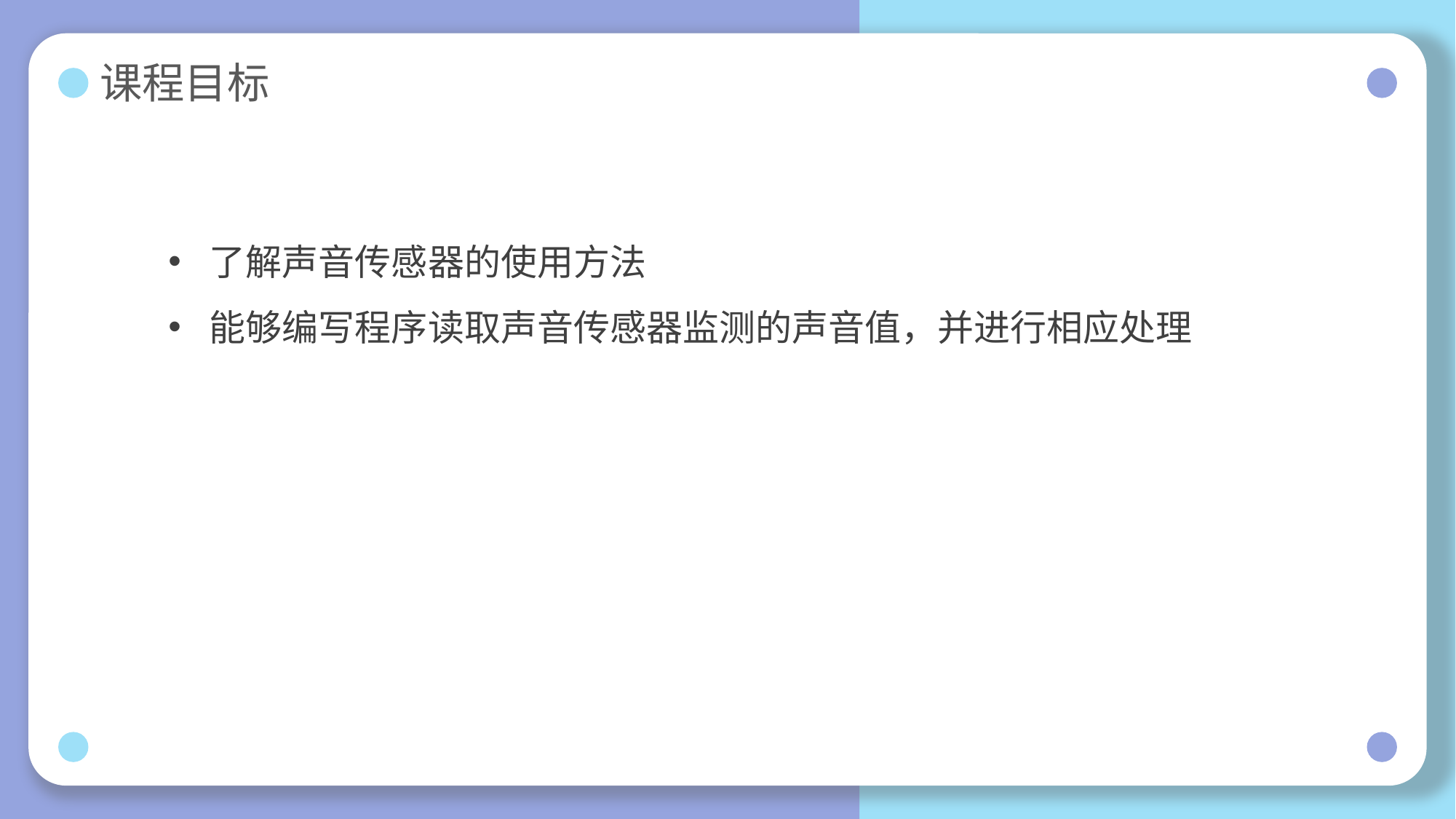

# 课程目标
了解声音传感器的使用方法
能够编写程序读取声音传感器监测的声音值，并进行相应处理